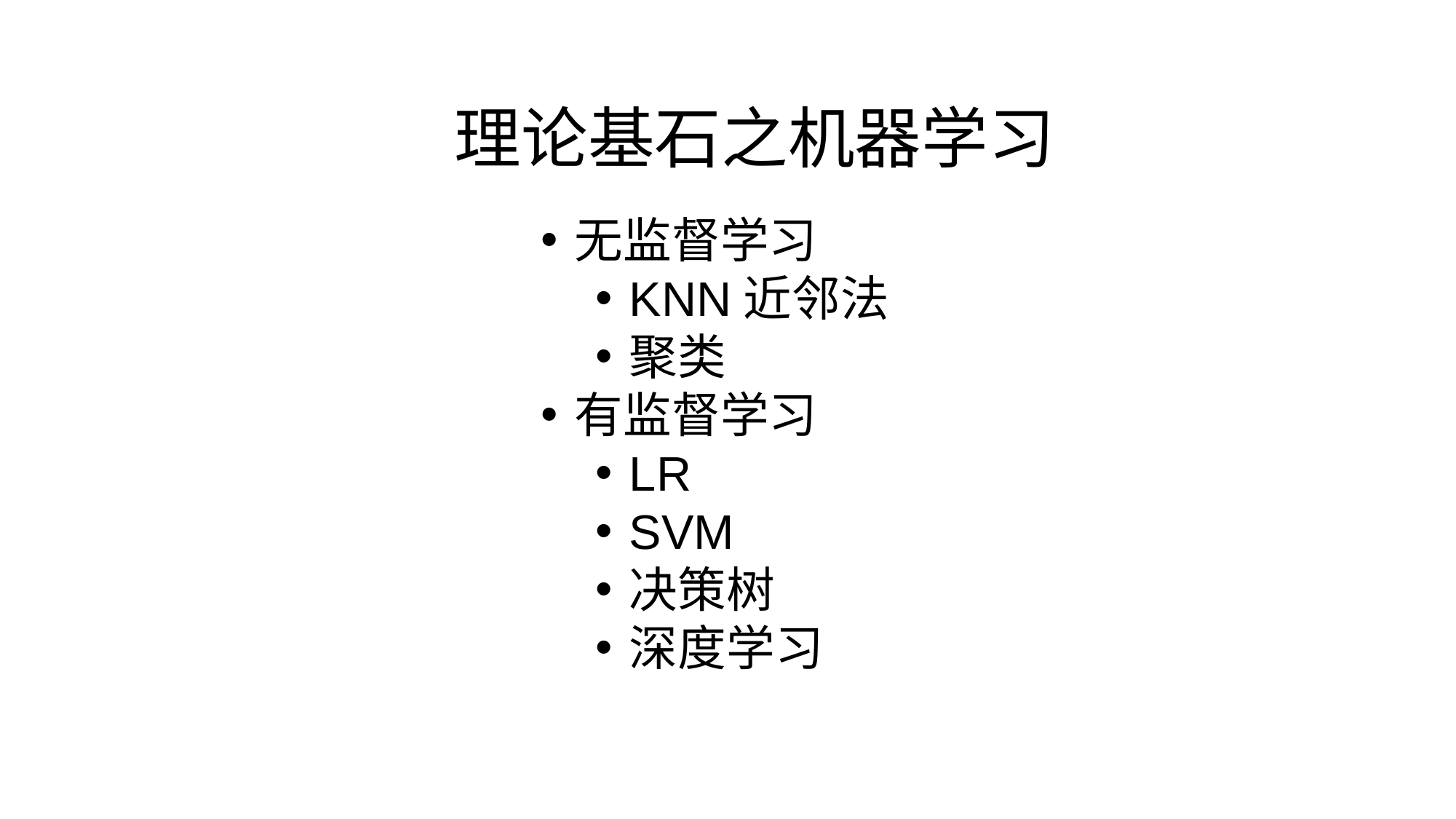

# 理论基石之机器学习
无监督学习
KNN近邻法
聚类
有监督学习
LR
SVM
决策树
深度学习